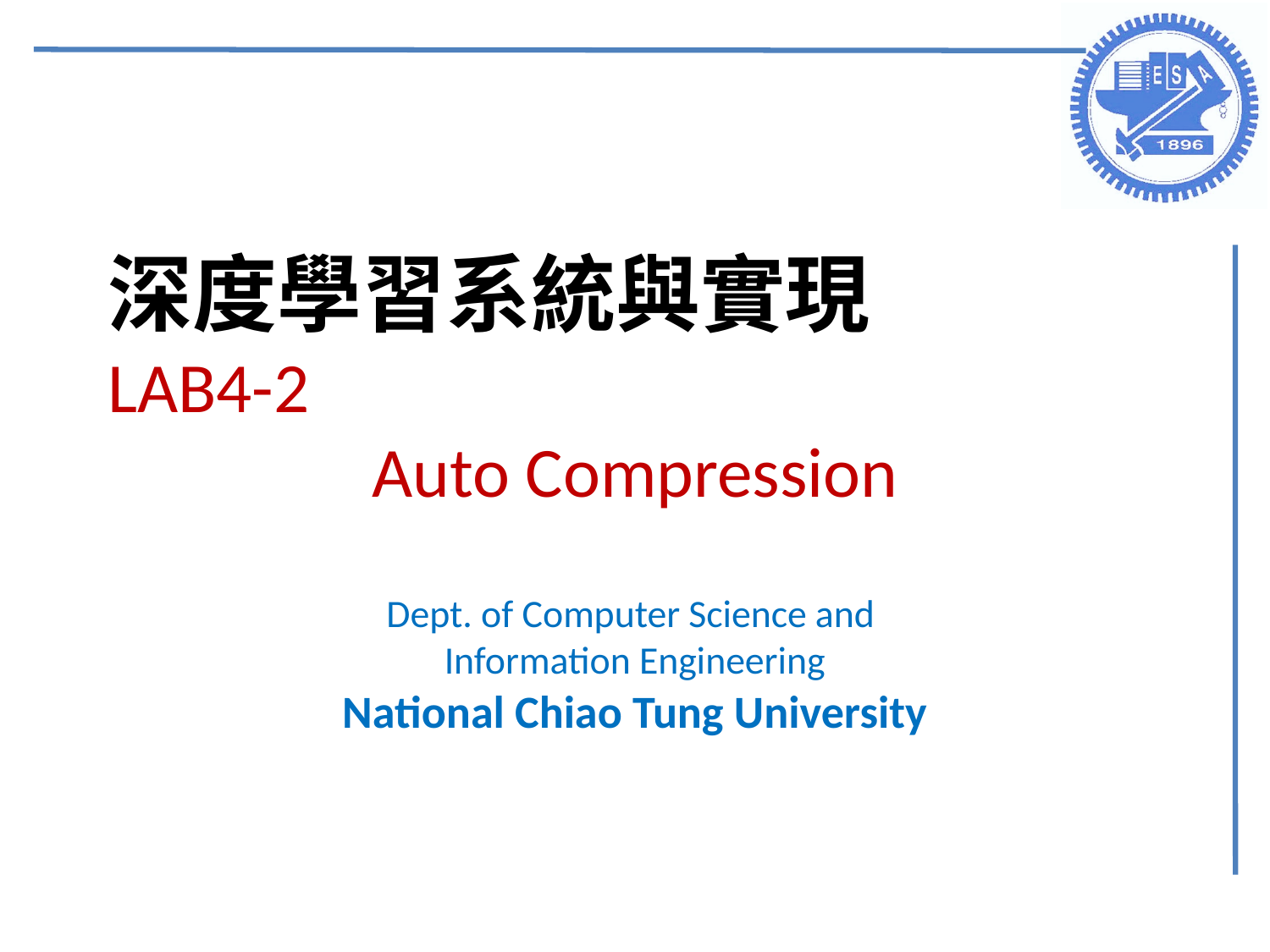

深度學習系統與實現
LAB4-2
Auto Compression
Dept. of Computer Science and
Information Engineering
National Chiao Tung University